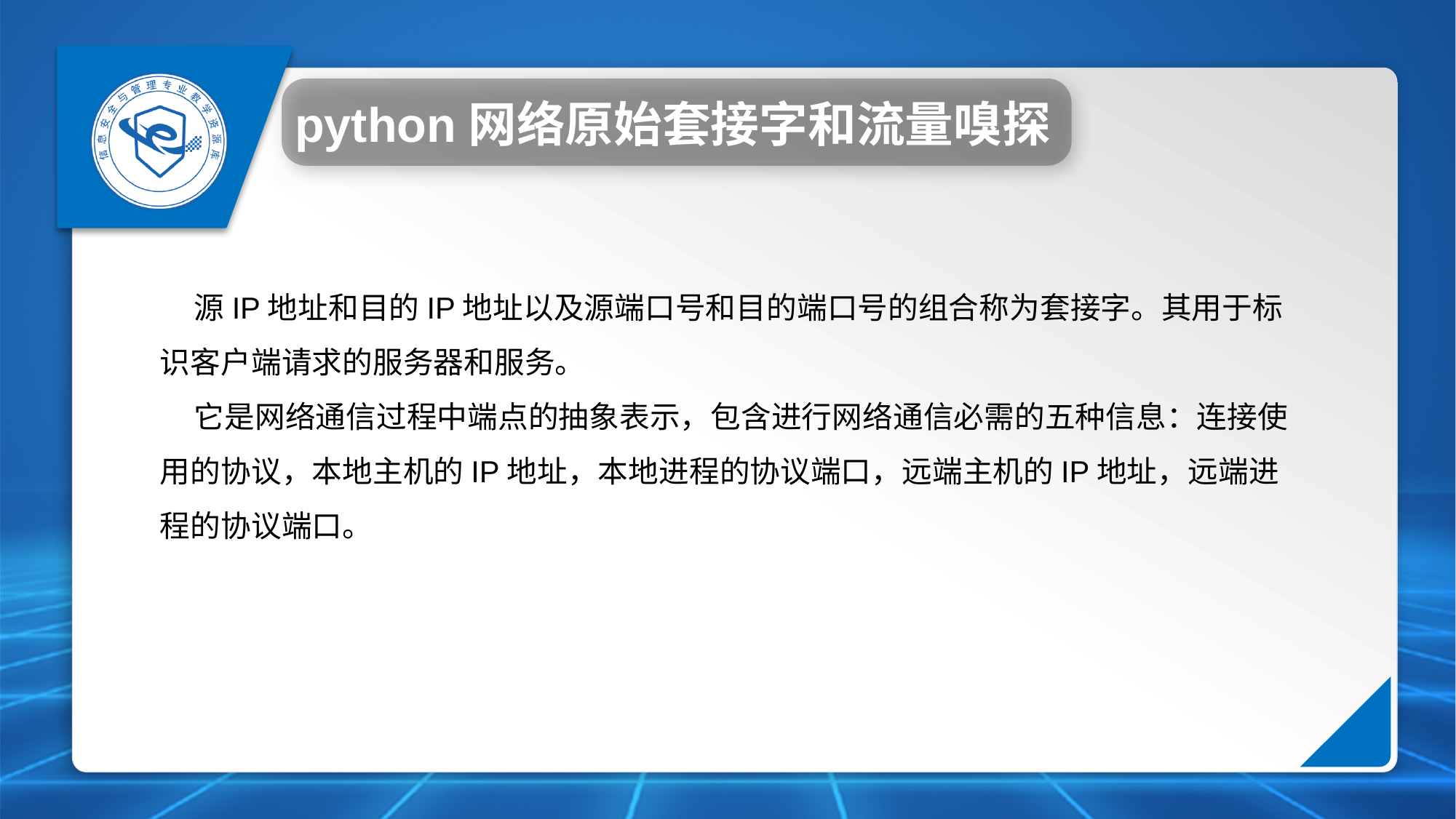

python网络原始套接字和流量嗅探

    源IP地址和目的IP地址以及源端口号和目的端口号的组合称为套接字。其用于标识客户端请求的服务器和服务。
    它是网络通信过程中端点的抽象表示，包含进行网络通信必需的五种信息：连接使用的协议，本地主机的IP地址，本地进程的协议端口，远端主机的IP地址，远端进程的协议端口。